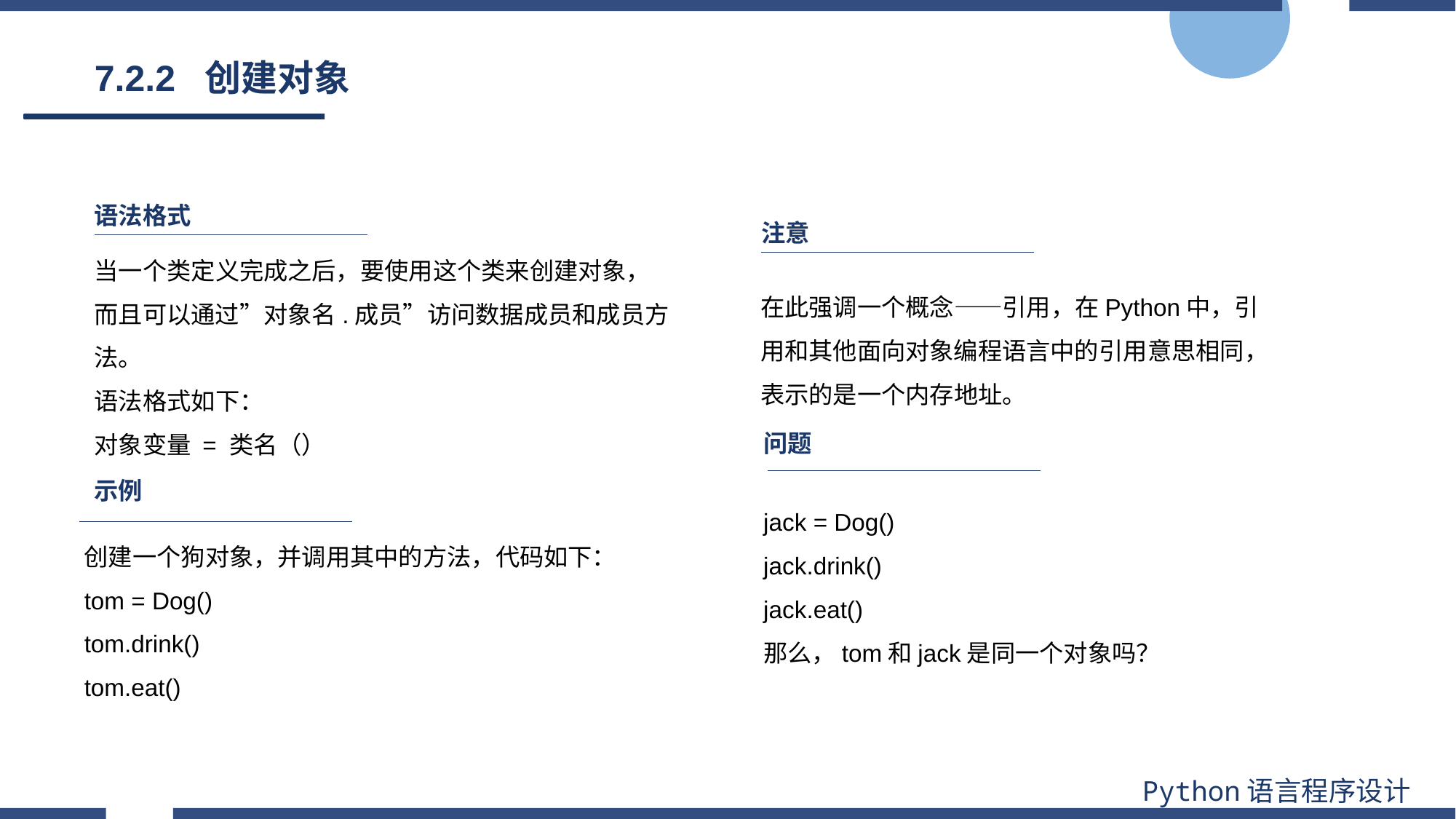

# 7.2.2  创建对象
语法格式
注意
当一个类定义完成之后，要使用这个类来创建对象，而且可以通过”对象名.成员”访问数据成员和成员方法。
语法格式如下：
对象变量 = 类名（）

在此强调一个概念——引用，在Python中，引用和其他面向对象编程语言中的引用意思相同，表示的是一个内存地址。
问题
示例
jack = Dog()
jack.drink()
jack.eat()
那么，tom和jack是同一个对象吗？
创建一个狗对象，并调用其中的方法，代码如下：
tom = Dog()
tom.drink()
tom.eat()